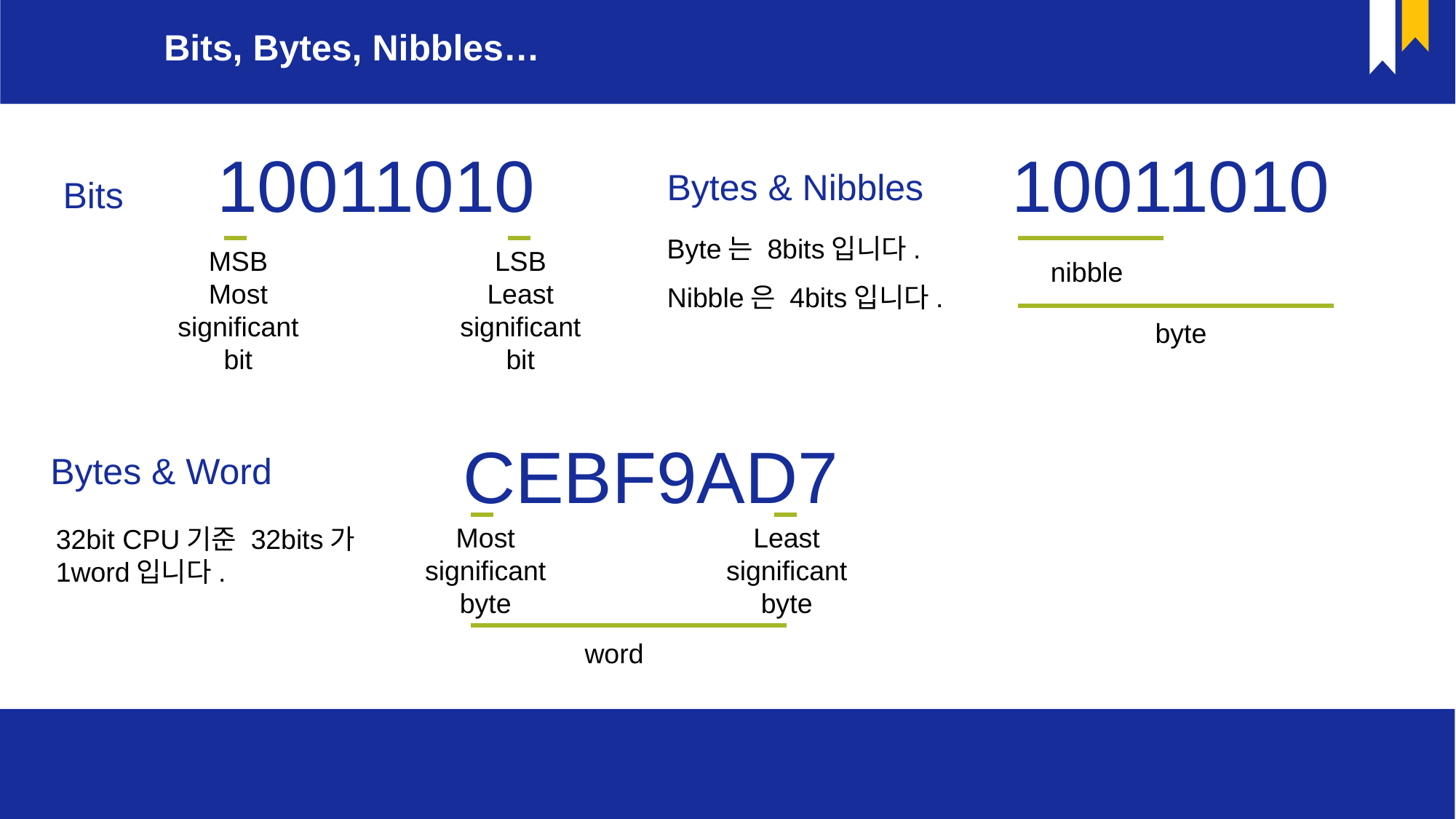

Bits, Bytes, Nibbles…
10011010
10011010
Bytes & Nibbles
Bits
Byte는 8bits입니다.
MSB
Most
significant
bit
LSB
Least
significant
bit
nibble
Nibble은 4bits입니다.
byte
CEBF9AD7
Bytes & Word
Most
significant
byte
Least
significant
byte
32bit CPU기준 32bits가 1word입니다.
word